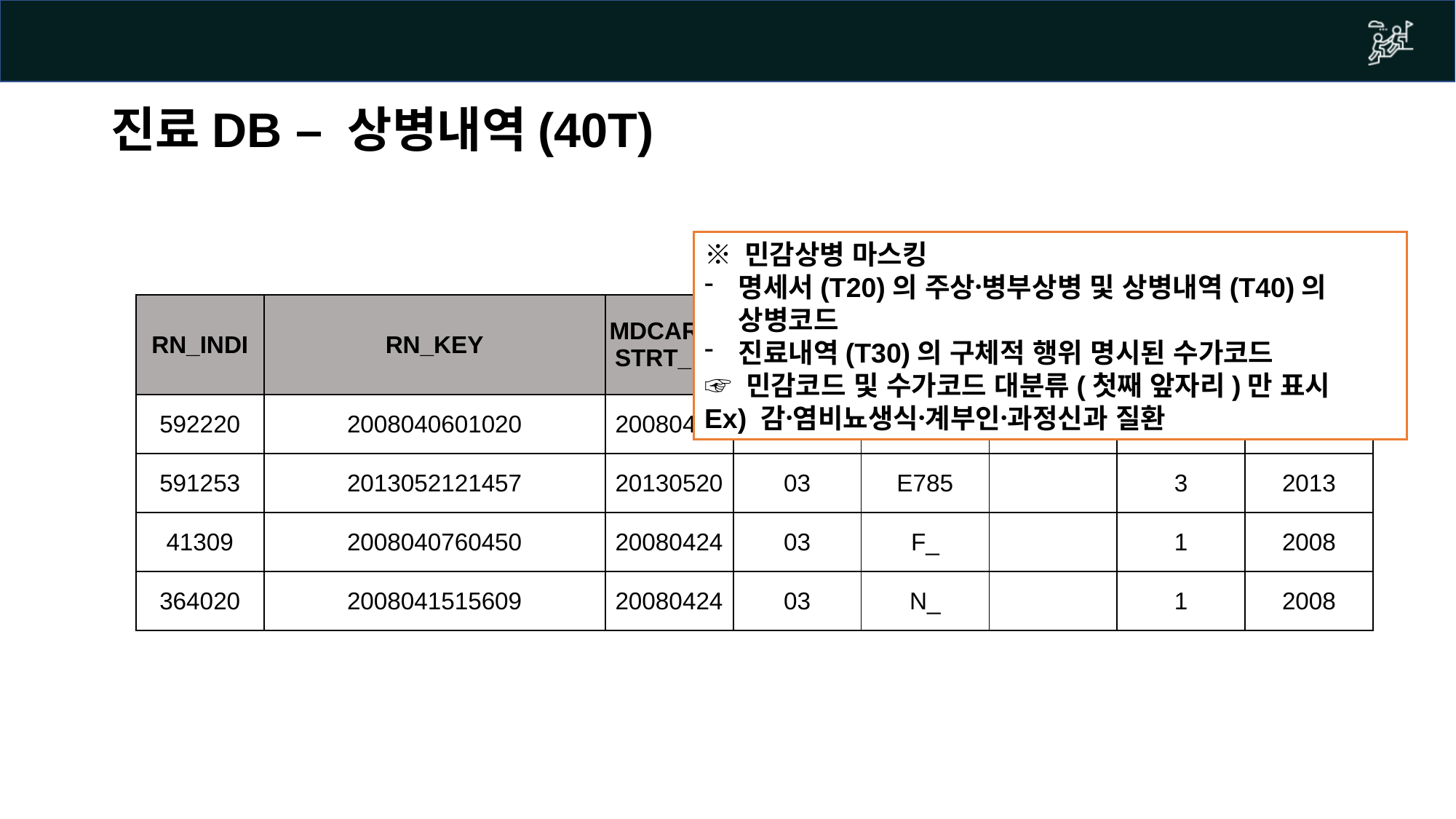

# 진료DB – 상병내역(40T)
※ 민감상병 마스킹
명세서(T20)의 주상병〮부상병 및 상병내역(T40)의 상병코드
진료내역(T30)의 구체적 행위 명시된 수가코드
☞ 민감코드 및 수가코드 대분류(첫째 앞자리)만 표시
Ex) 감염〮비뇨생식계〮부인과〮정신과 질환
| RN\_INDI | RN\_KEY | MDCARE\_STRT\_DT | FORM\_CD | MCEX\_SICK\_SYM | DETAIL\_TMSG\_SUBJ\_CD | SICK\_CLSF\_TYPE | STD\_YYYY |
| --- | --- | --- | --- | --- | --- | --- | --- |
| 592220 | 2008040601020 | 20080424 | 03 | H101 |  | 1 | 2008 |
| 591253 | 2013052121457 | 20130520 | 03 | E785 |  | 3 | 2013 |
| 41309 | 2008040760450 | 20080424 | 03 | F\_ |  | 1 | 2008 |
| 364020 | 2008041515609 | 20080424 | 03 | N\_ |  | 1 | 2008 |